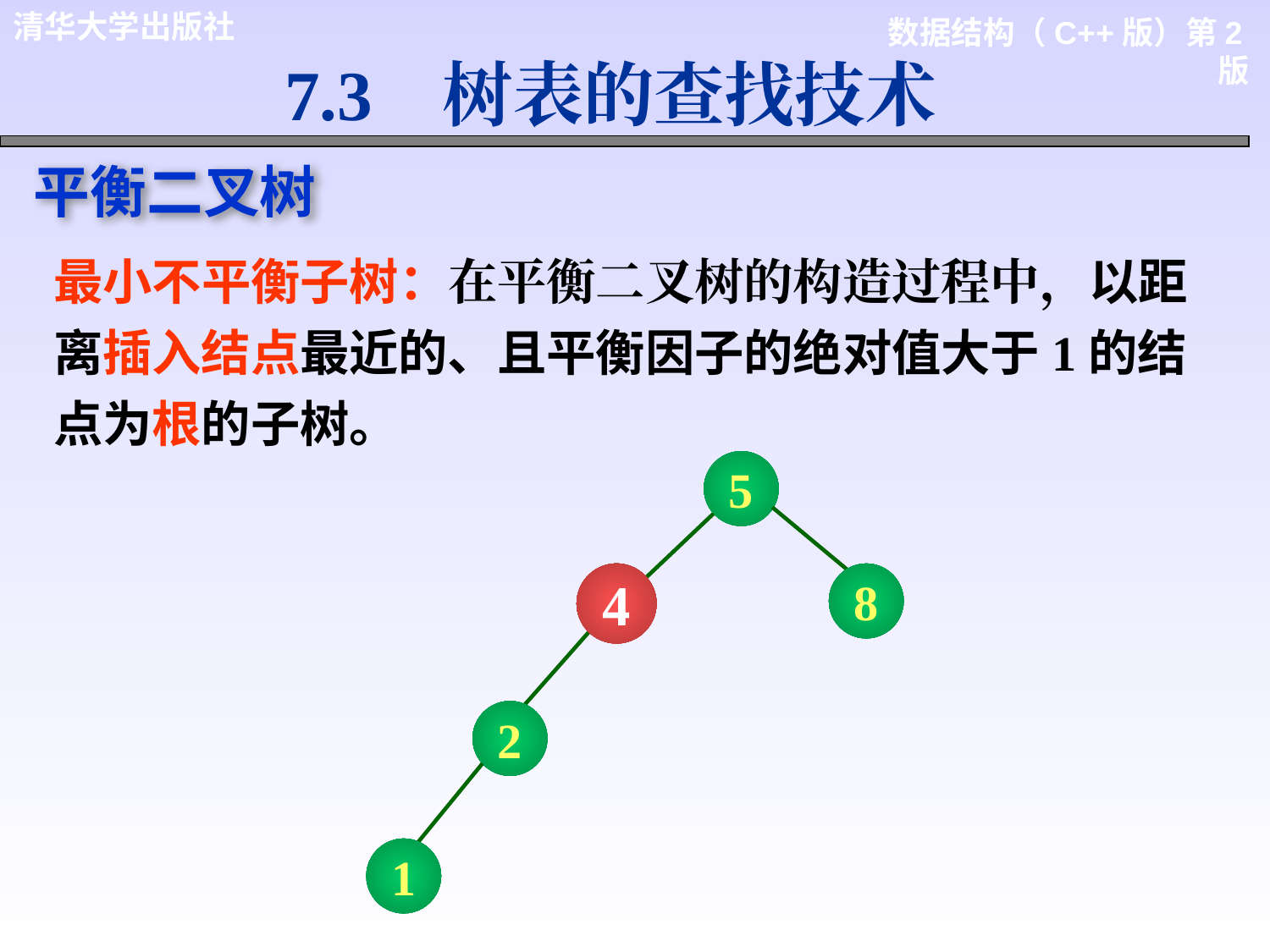

7.3   树表的查找技术
平衡二叉树
最小不平衡子树：在平衡二叉树的构造过程中，以距离插入结点最近的、且平衡因子的绝对值大于1的结点为根的子树。
5
4
8
2
4
1